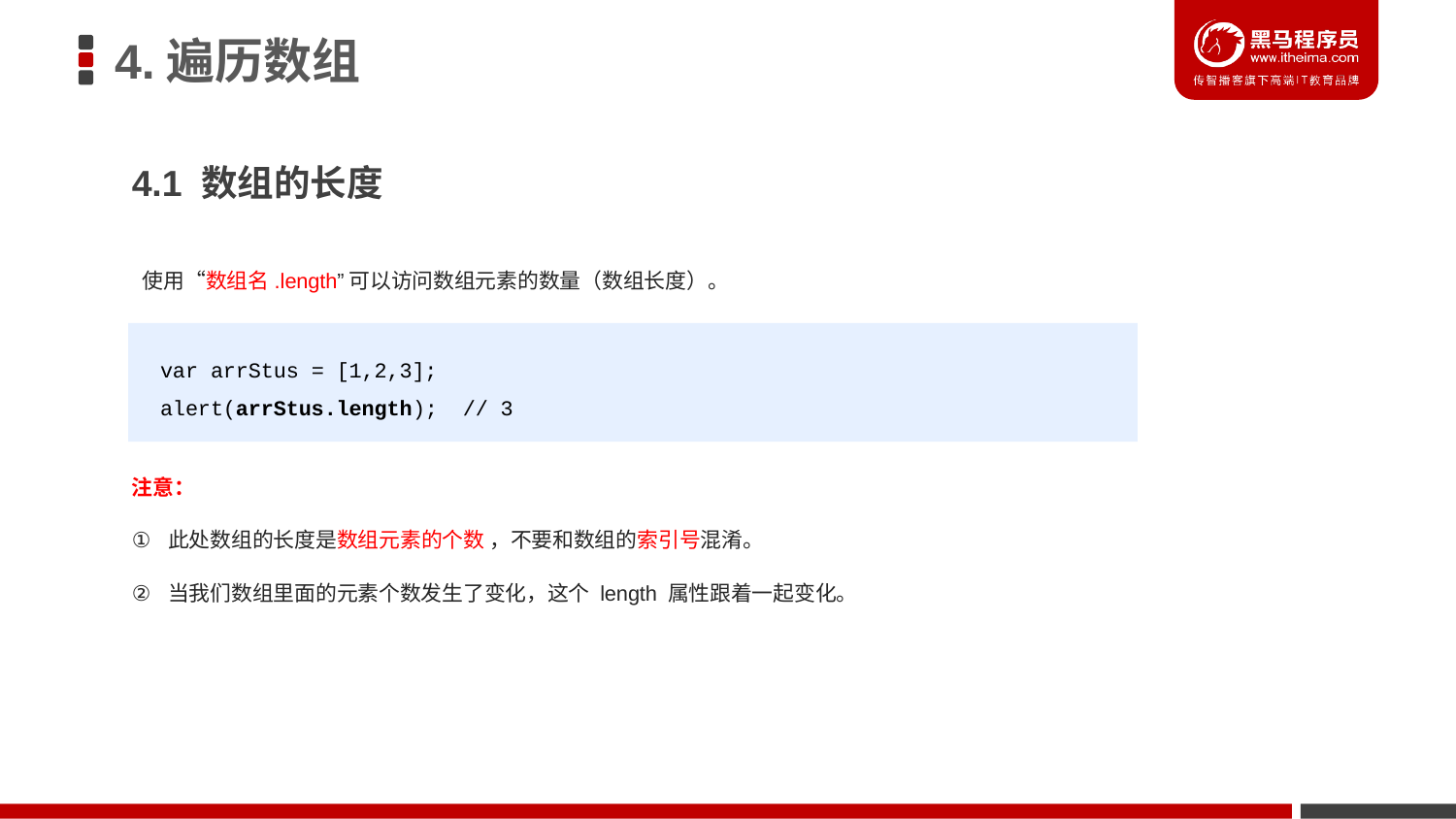

# 4.遍历数组
4.1 数组的长度
使用“数组名.length”可以访问数组元素的数量（数组长度）。
var arrStus = [1,2,3];
alert(arrStus.length);  // 3
注意：
此处数组的长度是数组元素的个数 ，不要和数组的索引号混淆。
当我们数组里面的元素个数发生了变化，这个 length 属性跟着一起变化。